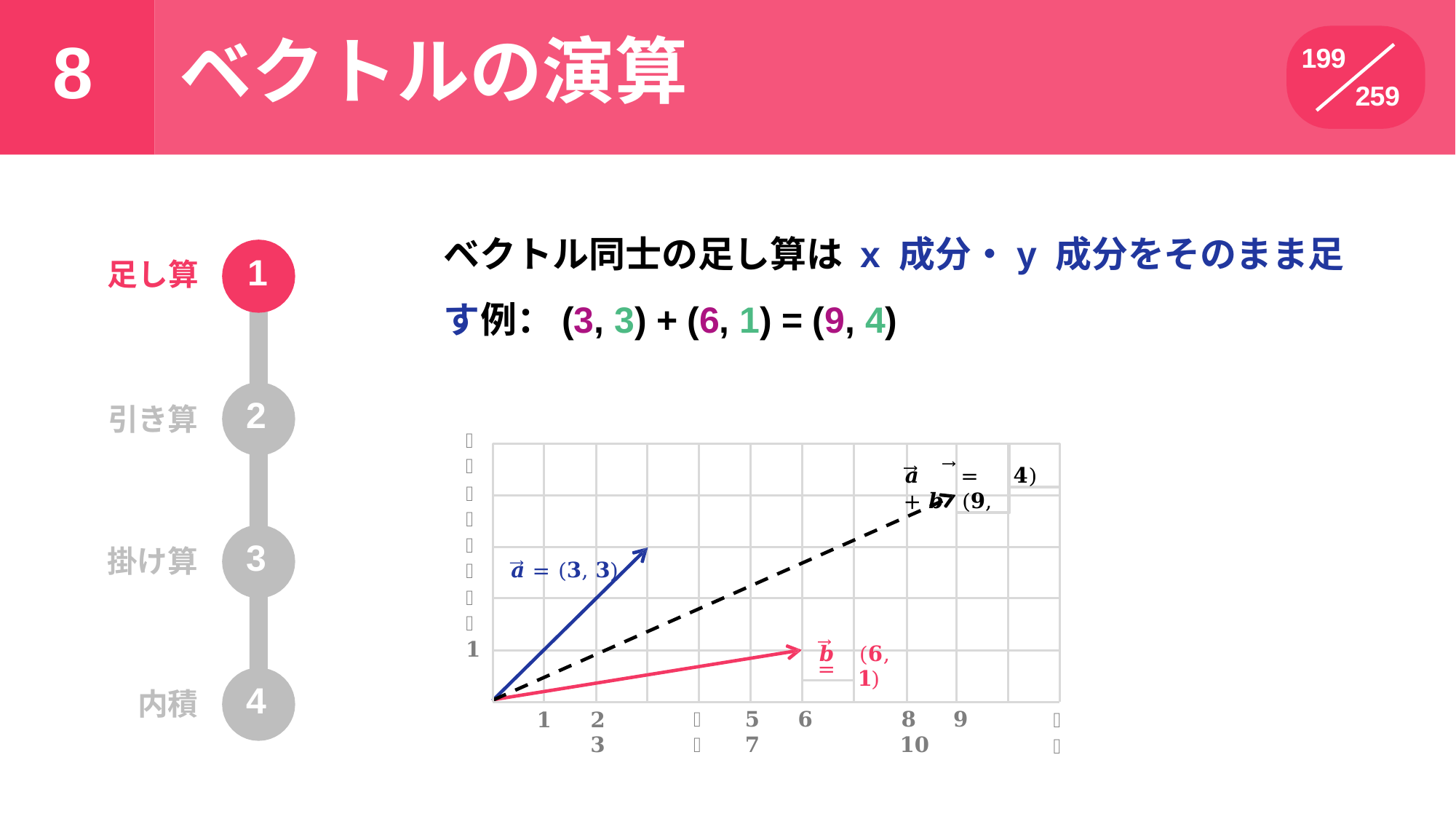

ベクトルの演算
# 8
199
259
ベクトル同士の足し算は x 成分・y 成分をそのまま足す例：(3, 3) + (6, 1) = (9, 4)

足し算	1
2
引き算
𝒚

= (𝟗,
𝟒)
𝒂 + 𝒃

𝟒

𝟑
3
掛け算
𝒂 = (𝟑, 𝟑)
𝟐
𝟏
(𝟔, 𝟏)

𝒃 =

4
内積
𝟓	𝟔	𝟕
𝟖	𝟗	𝟏𝟎
𝟒
𝟏
𝟐	𝟑
𝒙